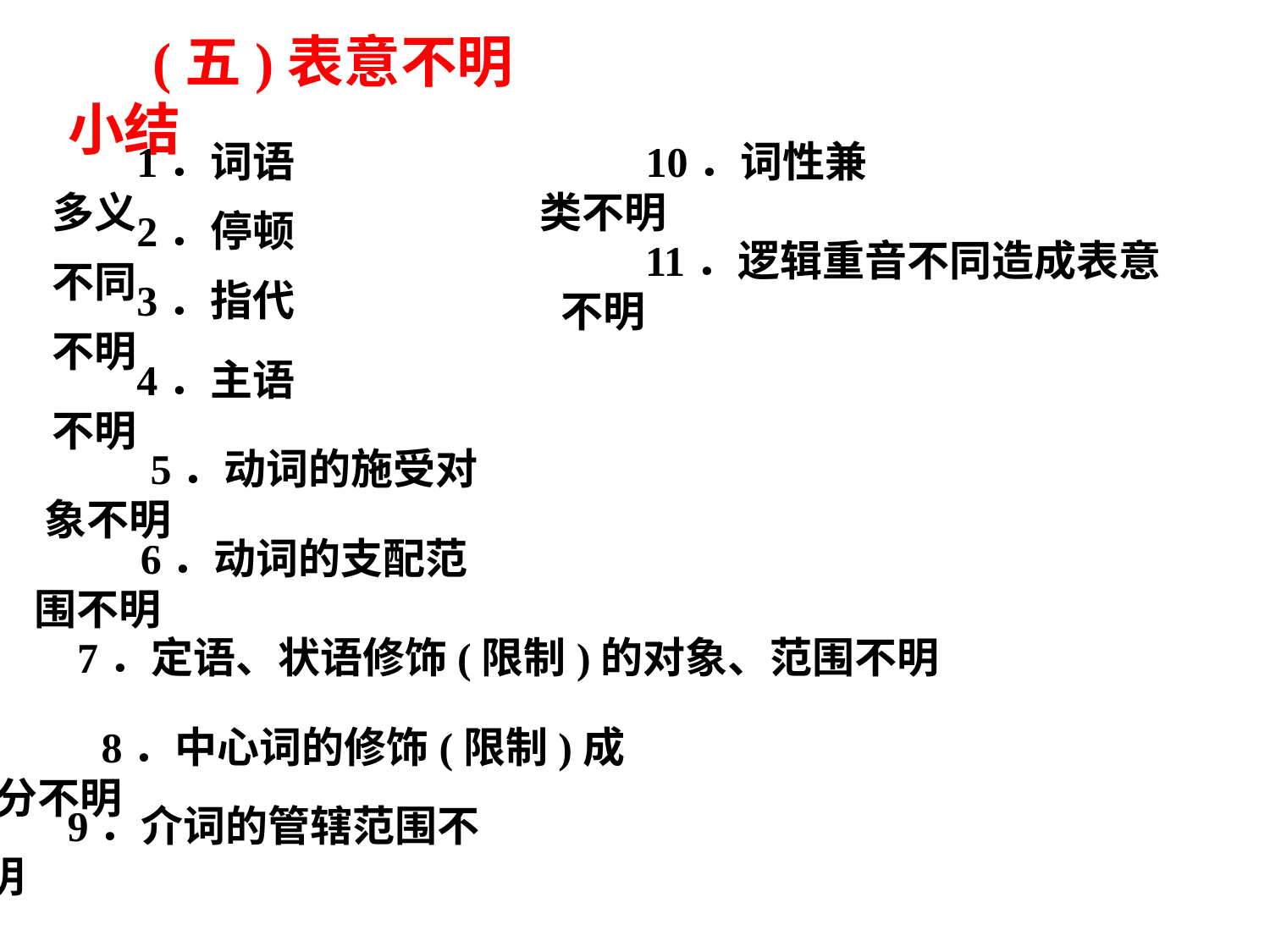

(五)表意不明小结
1．词语多义
10．词性兼类不明
2．停顿不同
11．逻辑重音不同造成表意不明
3．指代不明
4．主语不明
5．动词的施受对象不明
6．动词的支配范围不明
7．定语、状语修饰(限制)的对象、范围不明
8．中心词的修饰(限制)成分不明
9．介词的管辖范围不明